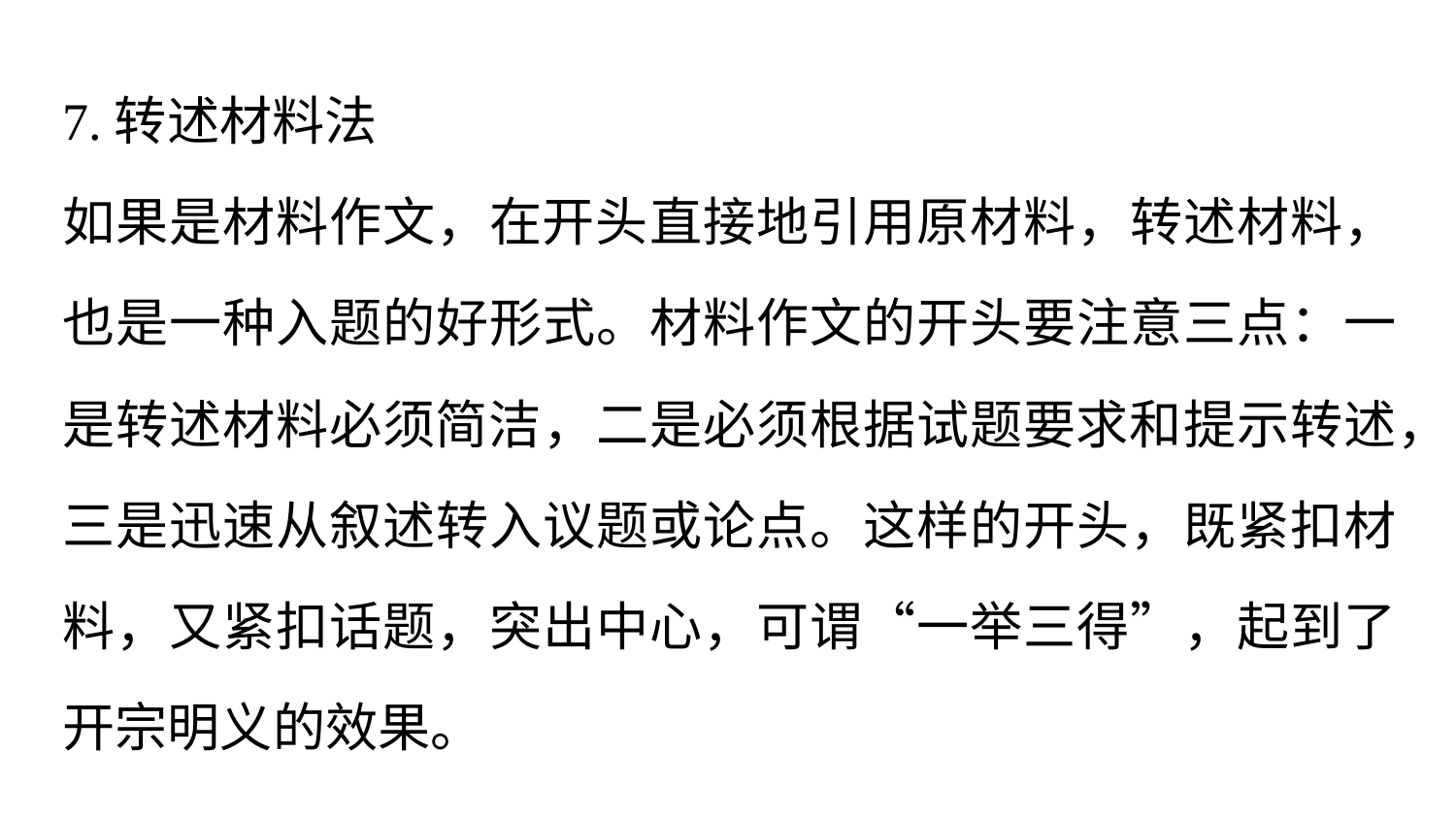

7.转述材料法
如果是材料作文，在开头直接地引用原材料，转述材料，也是一种入题的好形式。材料作文的开头要注意三点：一是转述材料必须简洁，二是必须根据试题要求和提示转述，三是迅速从叙述转入议题或论点。这样的开头，既紧扣材料，又紧扣话题，突出中心，可谓“一举三得”，起到了开宗明义的效果。